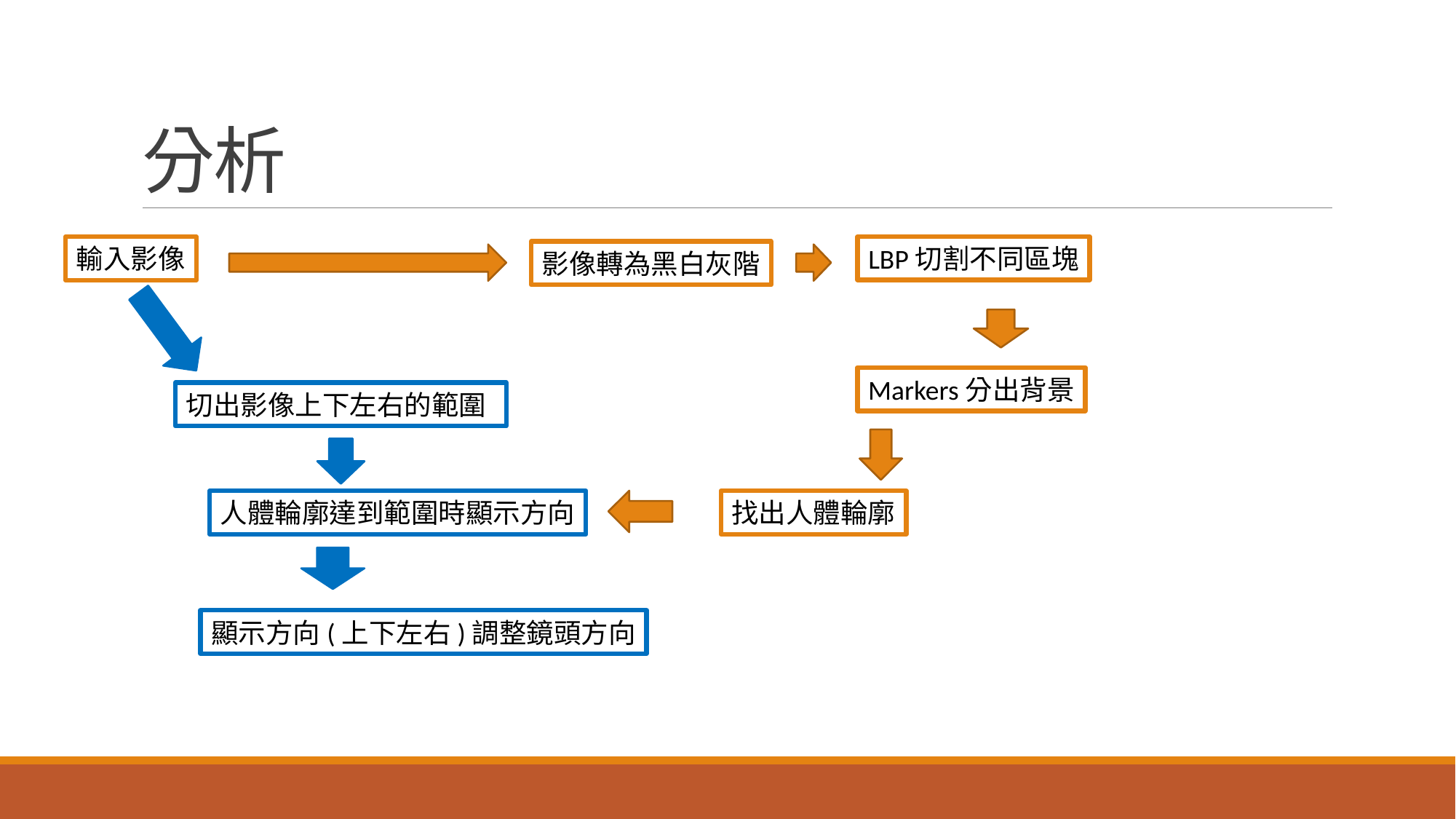

# 分析
LBP切割不同區塊
輸入影像
影像轉為黑白灰階

Markers分出背景
切出影像上下左右的範圍

人體輪廓達到範圍時顯示方向
找出人體輪廓

顯示方向(上下左右)調整鏡頭方向